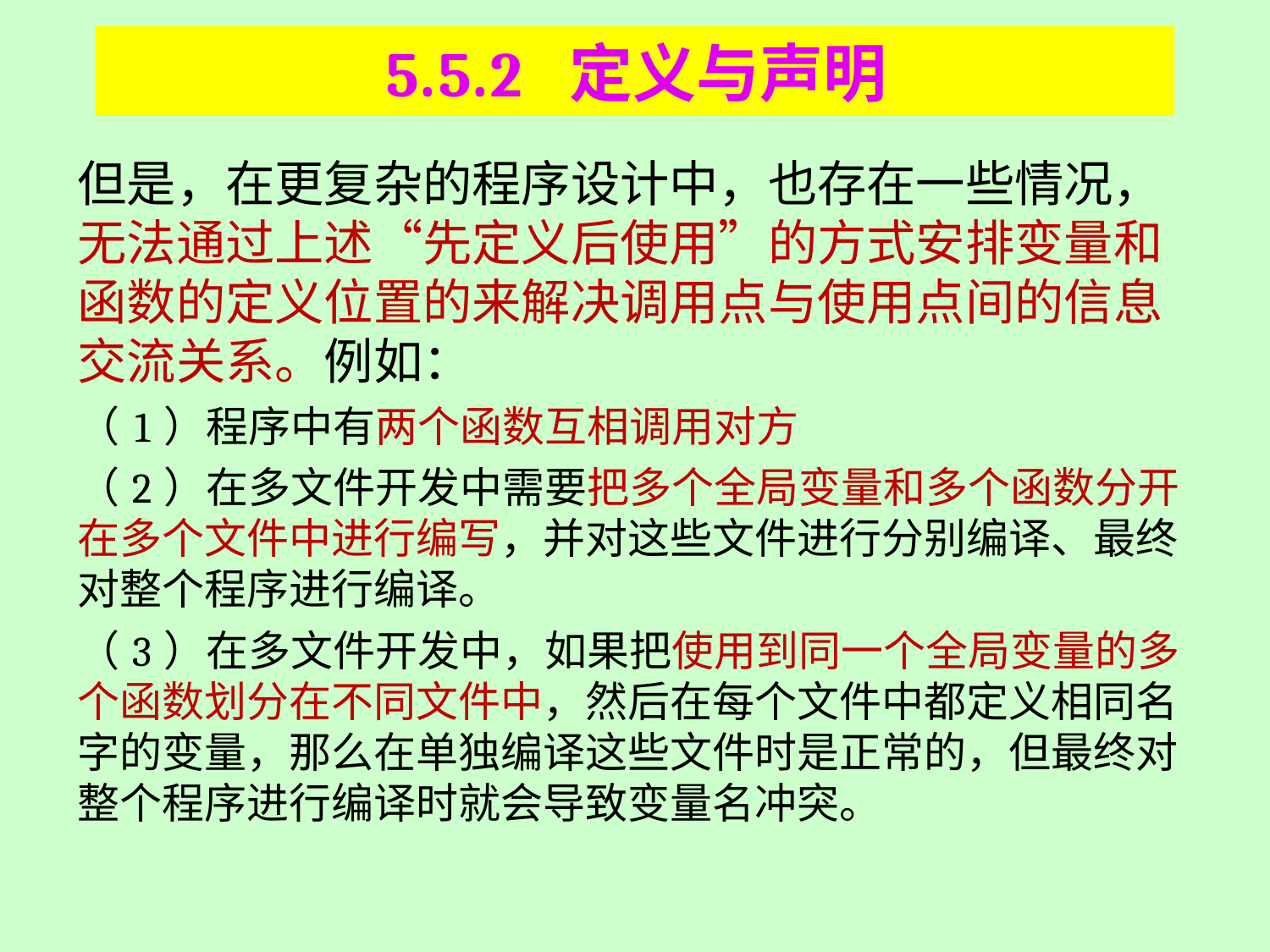

# 5.5.2  定义与声明
但是，在更复杂的程序设计中，也存在一些情况，无法通过上述“先定义后使用”的方式安排变量和函数的定义位置的来解决调用点与使用点间的信息交流关系。例如：
（1）程序中有两个函数互相调用对方
（2）在多文件开发中需要把多个全局变量和多个函数分开在多个文件中进行编写，并对这些文件进行分别编译、最终对整个程序进行编译。
（3）在多文件开发中，如果把使用到同一个全局变量的多个函数划分在不同文件中，然后在每个文件中都定义相同名字的变量，那么在单独编译这些文件时是正常的，但最终对整个程序进行编译时就会导致变量名冲突。
34